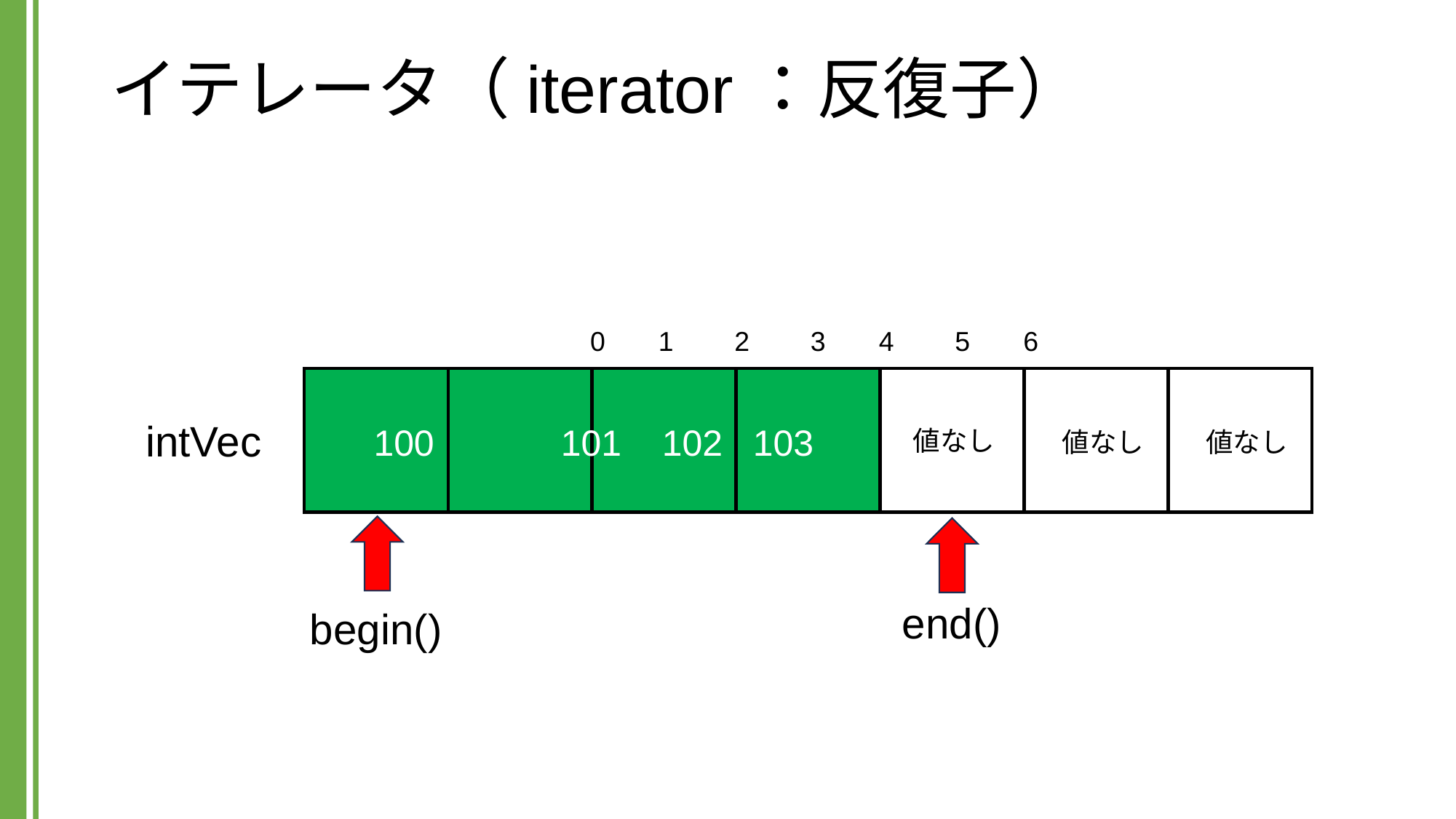

# イテレータ（iterator：反復子）

0       1        2        3       4        5       6

intVec
100　　　101    102   103
値なし
値なし
値なし

end()
begin()